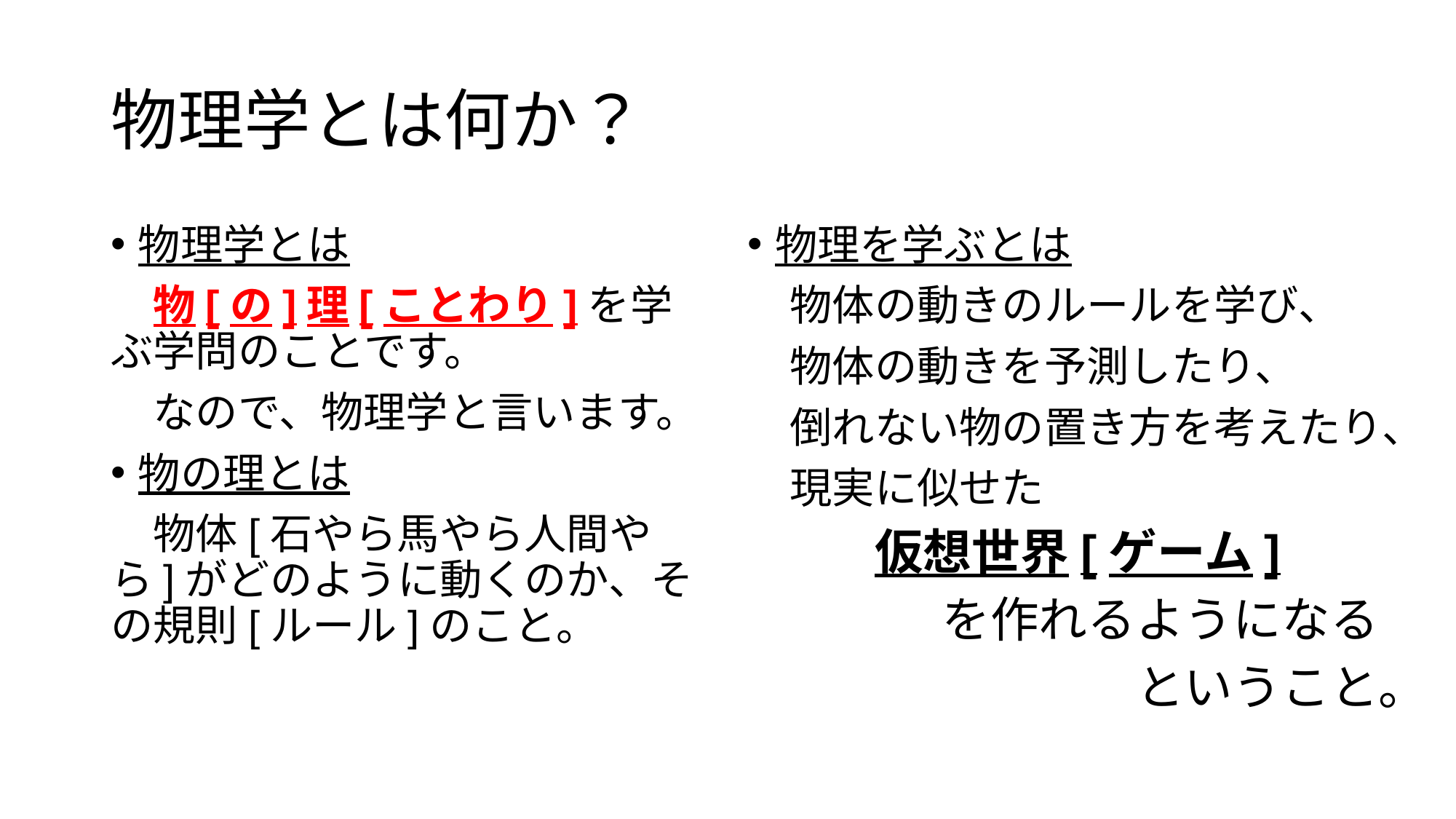

# 物理学とは何か？
物理学とは
　物[の]理[ことわり]を学ぶ学問のことです。
　なので、物理学と言います。
物の理とは
　物体[石やら馬やら人間やら]がどのように動くのか、その規則[ルール]のこと。
物理を学ぶとは
　物体の動きのルールを学び、
　物体の動きを予測したり、
　倒れない物の置き方を考えたり、
　現実に似せた
　　　仮想世界[ゲーム]
　　　　を作れるようになる
　　　　　　　　ということ。